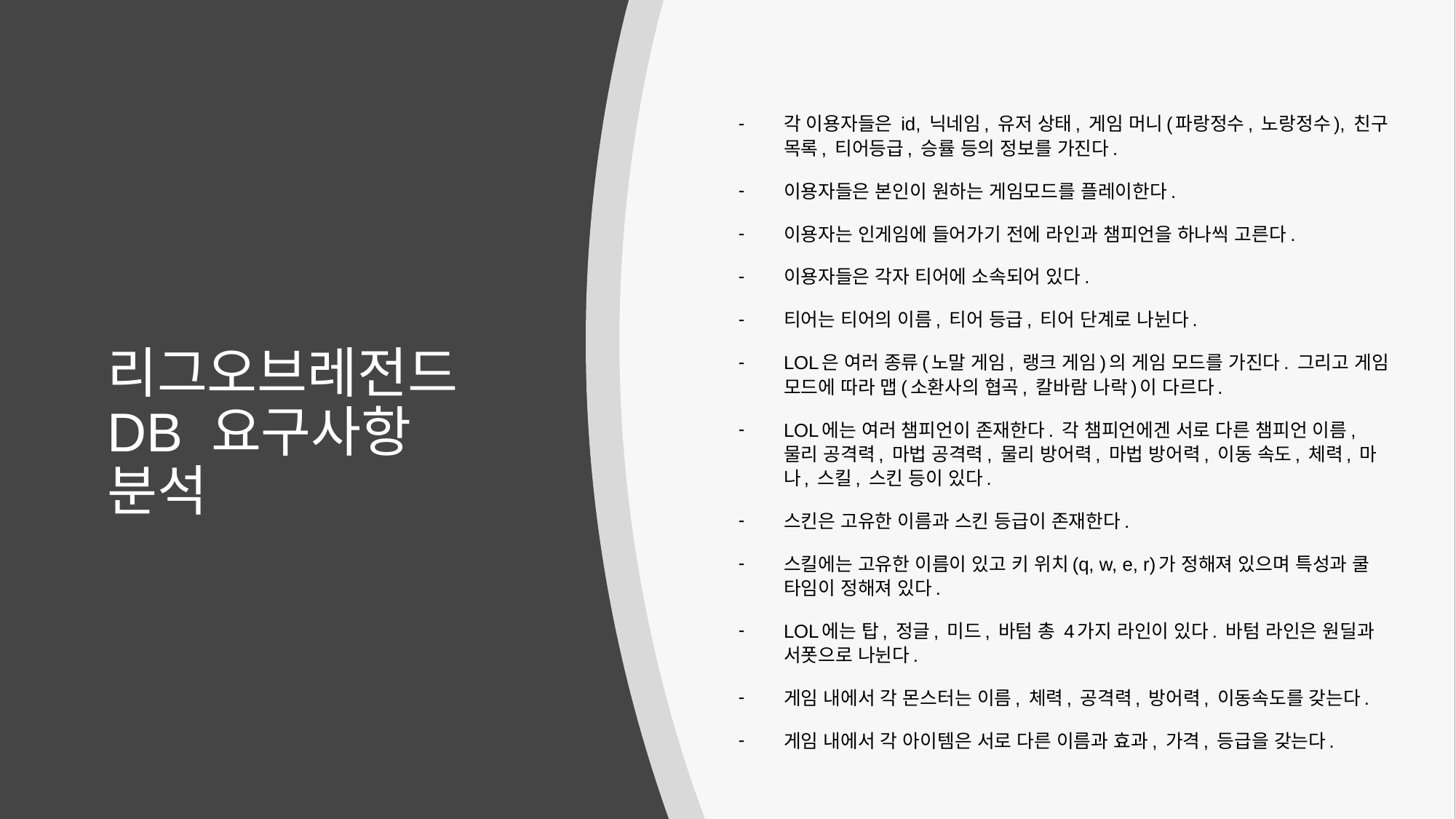

각 이용자들은 id, 닉네임, 유저 상태, 게임 머니(파랑정수, 노랑정수), 친구 목록, 티어등급, 승률 등의 정보를 가진다.
이용자들은 본인이 원하는 게임모드를 플레이한다.
이용자는 인게임에 들어가기 전에 라인과 챔피언을 하나씩 고른다.
이용자들은 각자 티어에 소속되어 있다.
티어는 티어의 이름, 티어 등급, 티어 단계로 나뉜다.
LOL은 여러 종류(노말 게임, 랭크 게임)의 게임 모드를 가진다. 그리고 게임 모드에 따라 맵(소환사의 협곡, 칼바람 나락)이 다르다.
LOL에는 여러 챔피언이 존재한다. 각 챔피언에겐 서로 다른 챔피언 이름, 물리 공격력, 마법 공격력, 물리 방어력, 마법 방어력, 이동 속도, 체력, 마나, 스킬, 스킨 등이 있다.
스킨은 고유한 이름과 스킨 등급이 존재한다.
스킬에는 고유한 이름이 있고 키 위치(q, w, e, r)가 정해져 있으며 특성과 쿨 타임이 정해져 있다.
LOL에는 탑, 정글, 미드, 바텀 총 4가지 라인이 있다. 바텀 라인은 원딜과 서폿으로 나뉜다.
게임 내에서 각 몬스터는 이름, 체력, 공격력, 방어력, 이동속도를 갖는다.
게임 내에서 각 아이템은 서로 다른 이름과 효과, 가격, 등급을 갖는다.
# 리그오브레전드 DB 요구사항 분석